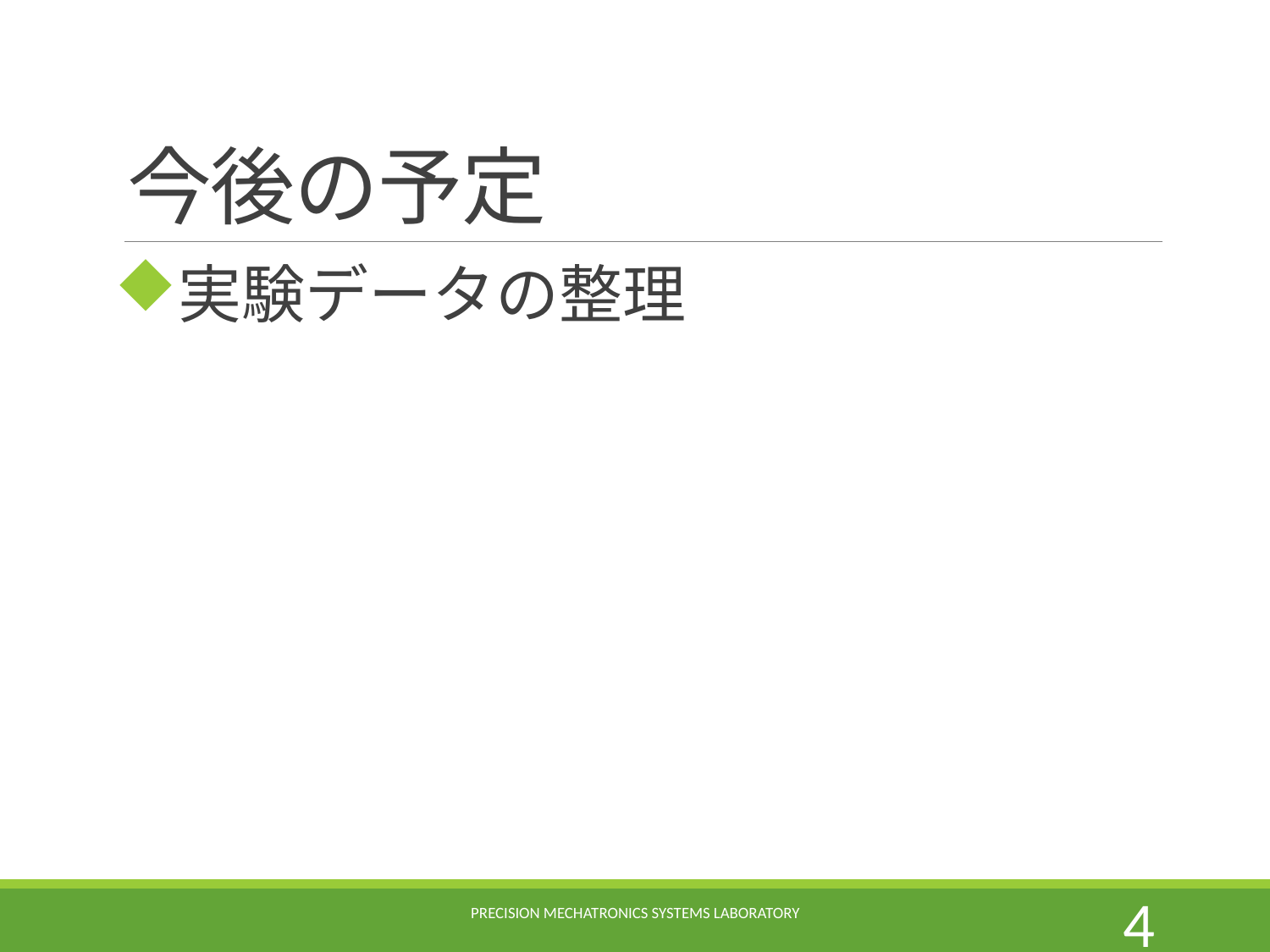

# 今後の予定
実験データの整理
Precision Mechatronics Systems Laboratory

4